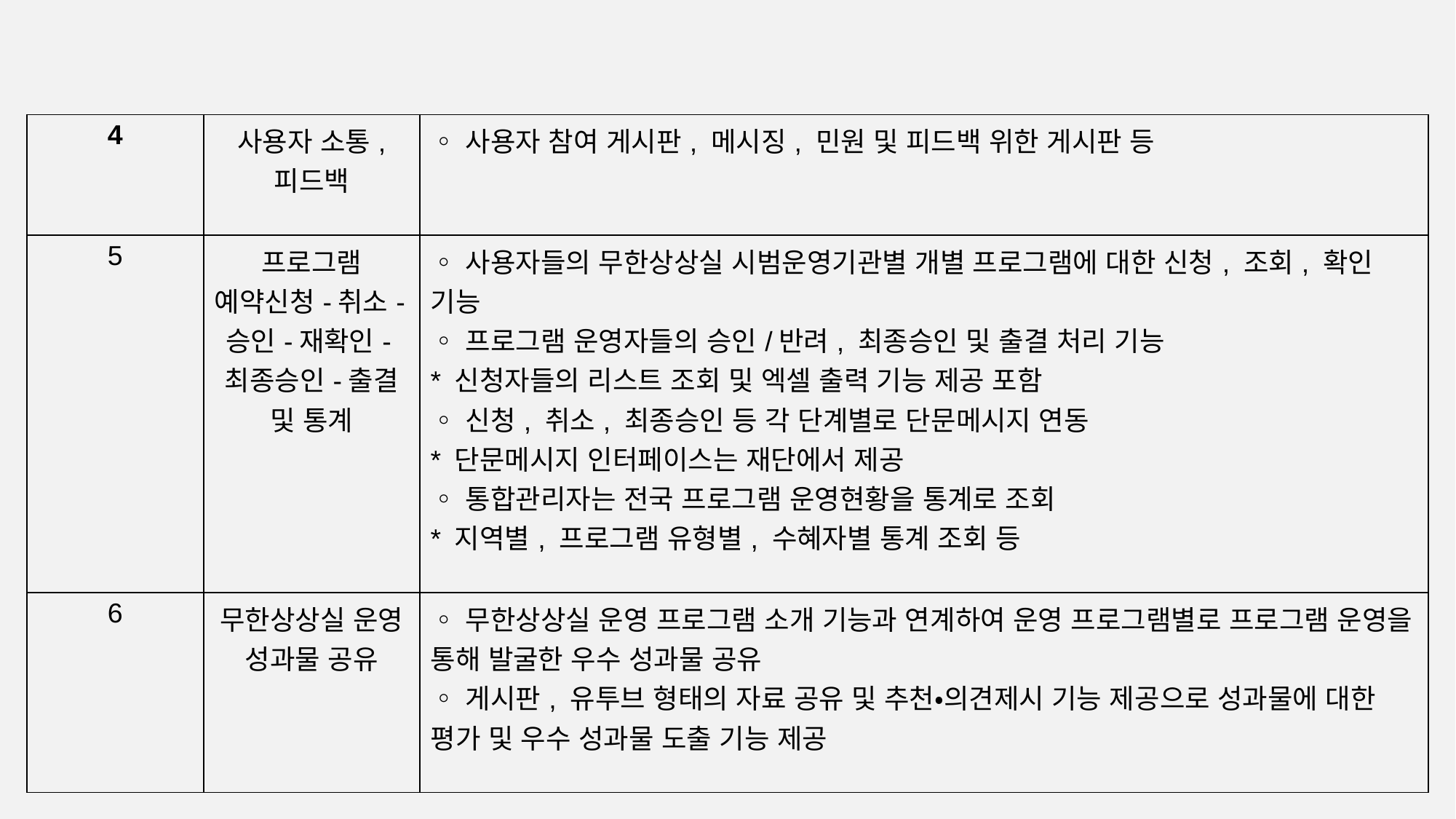

| 4 | 사용자 소통, 피드백 | ◦사용자 참여 게시판, 메시징, 민원 및 피드백 위한 게시판 등 |
| --- | --- | --- |
| 5 | 프로그램 예약신청-취소-승인-재확인-최종승인-출결 및 통계 | ◦사용자들의 무한상상실 시범운영기관별 개별 프로그램에 대한 신청, 조회, 확인 기능 ◦프로그램 운영자들의 승인/반려, 최종승인 및 출결 처리 기능 \* 신청자들의 리스트 조회 및 엑셀 출력 기능 제공 포함 ◦신청, 취소, 최종승인 등 각 단계별로 단문메시지 연동 \* 단문메시지 인터페이스는 재단에서 제공 ◦통합관리자는 전국 프로그램 운영현황을 통계로 조회 \* 지역별, 프로그램 유형별, 수혜자별 통계 조회 등 |
| 6 | 무한상상실 운영 성과물 공유 | ◦무한상상실 운영 프로그램 소개 기능과 연계하여 운영 프로그램별로 프로그램 운영을 통해 발굴한 우수 성과물 공유 ◦게시판, 유투브 형태의 자료 공유 및 추천‧의견제시 기능 제공으로 성과물에 대한 평가 및 우수 성과물 도출 기능 제공 |